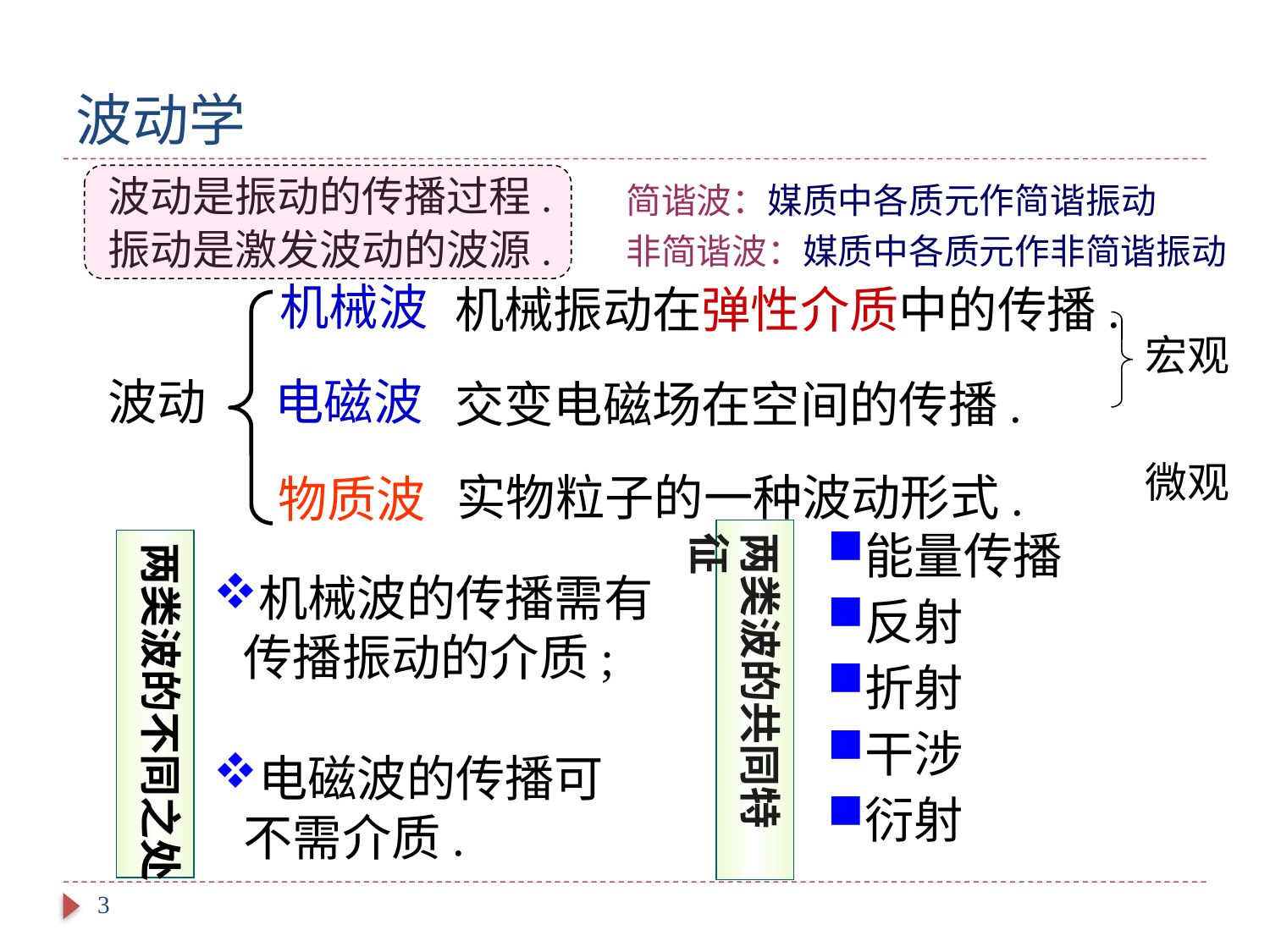

# 波动学
波动是振动的传播过程.
振动是激发波动的波源.
简谐波：媒质中各质元作简谐振动
非简谐波：媒质中各质元作非简谐振动

机械波
机械振动在弹性介质中的传播.

电磁波
波动
交变电磁场在空间的传播.
实物粒子的一种波动形式.
物质波

宏观
微观
两类波的共同特征
两类波的不同之处
能量传播
反射
折射
干涉
衍射
机械波的传播需有传播振动的介质;
电磁波的传播可不需介质.
3